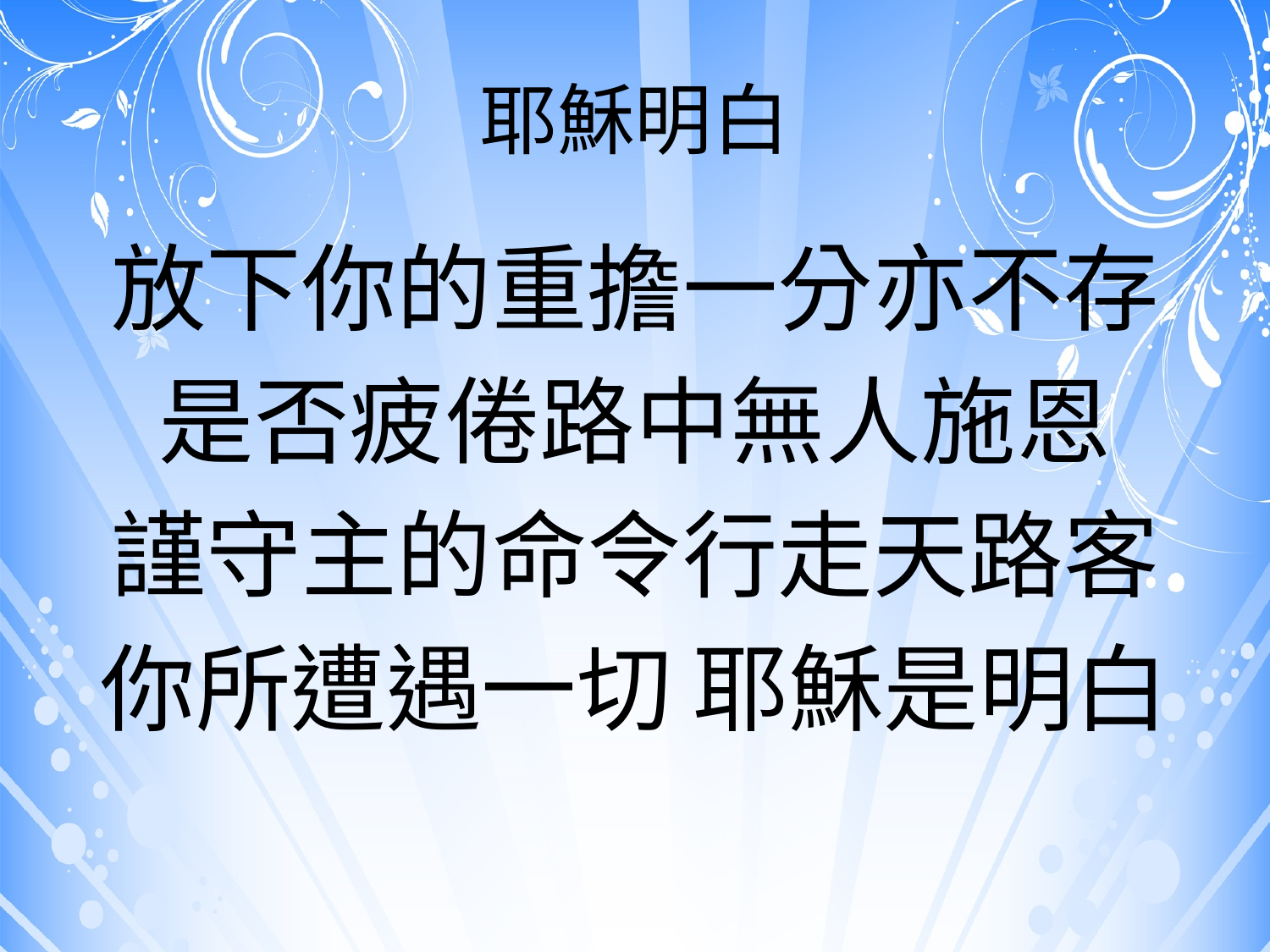

# 耶穌明白
放下你的重擔一分亦不存
是否疲倦路中無人施恩
謹守主的命令行走天路客
你所遭遇一切 耶穌是明白